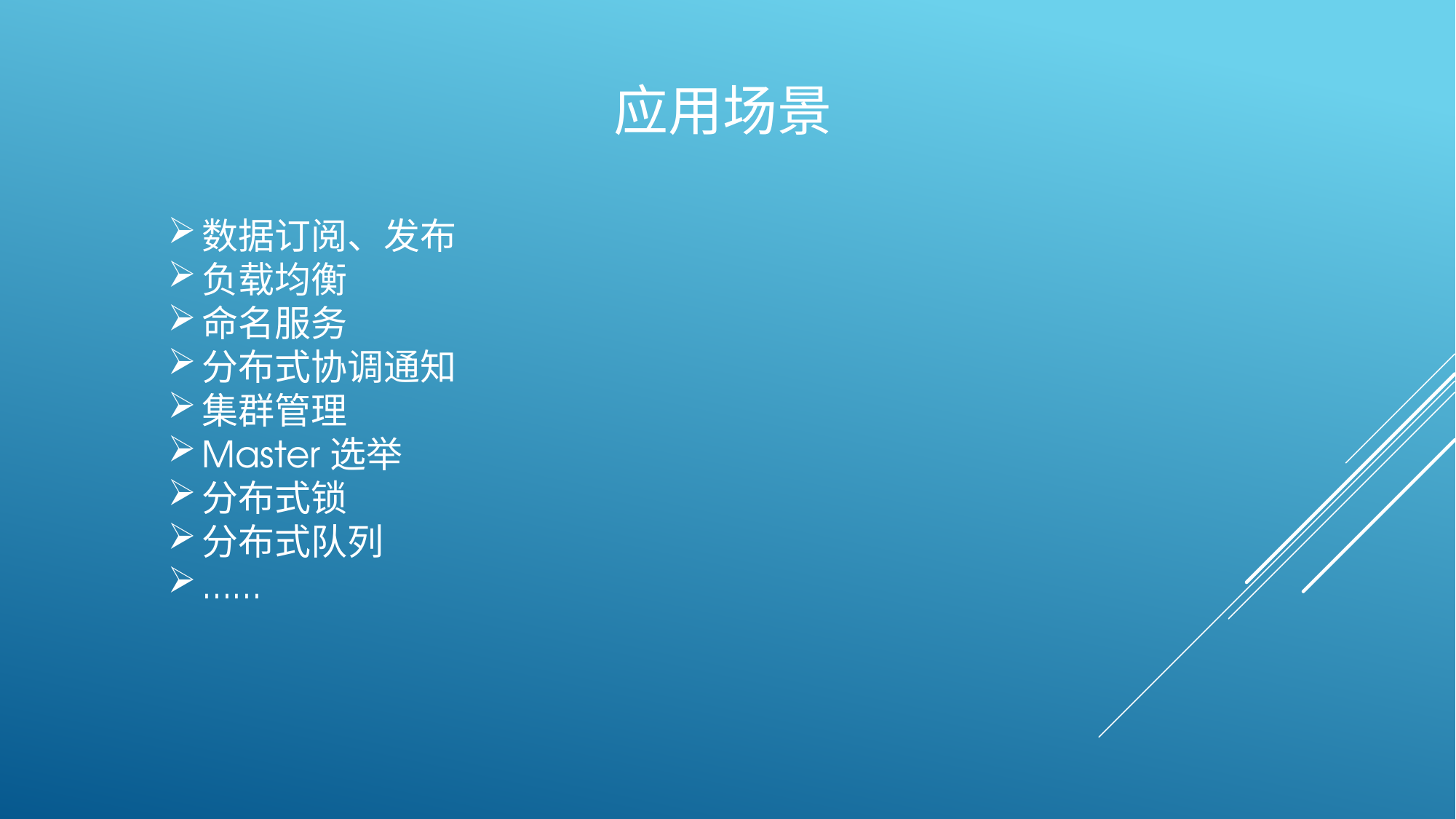

# 应用场景
数据订阅、发布
负载均衡
命名服务
分布式协调通知
集群管理
Master选举
分布式锁
分布式队列
......